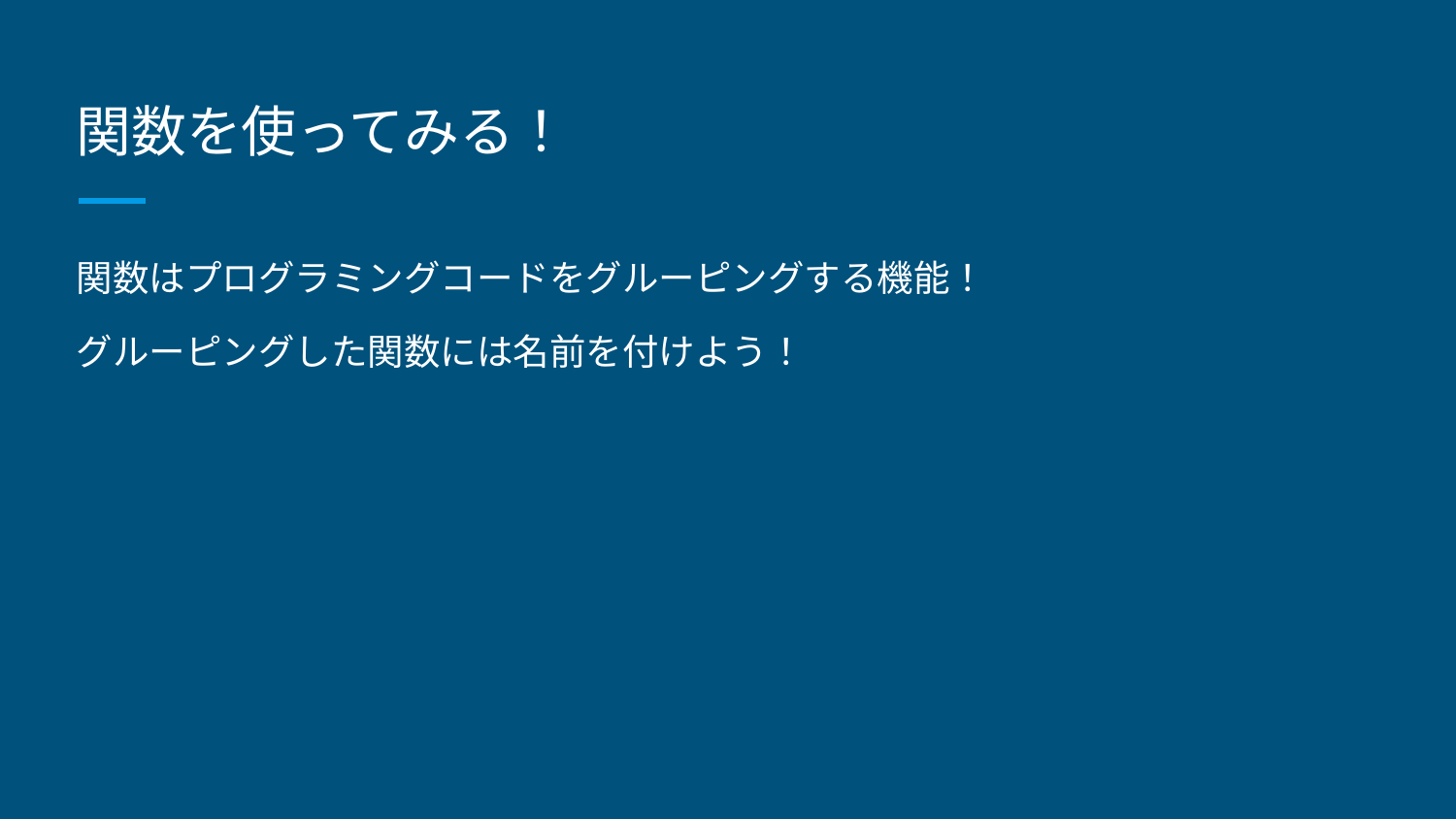

# 関数を使ってみる！
関数はプログラミングコードをグルーピングする機能！
グルーピングした関数には名前を付けよう！